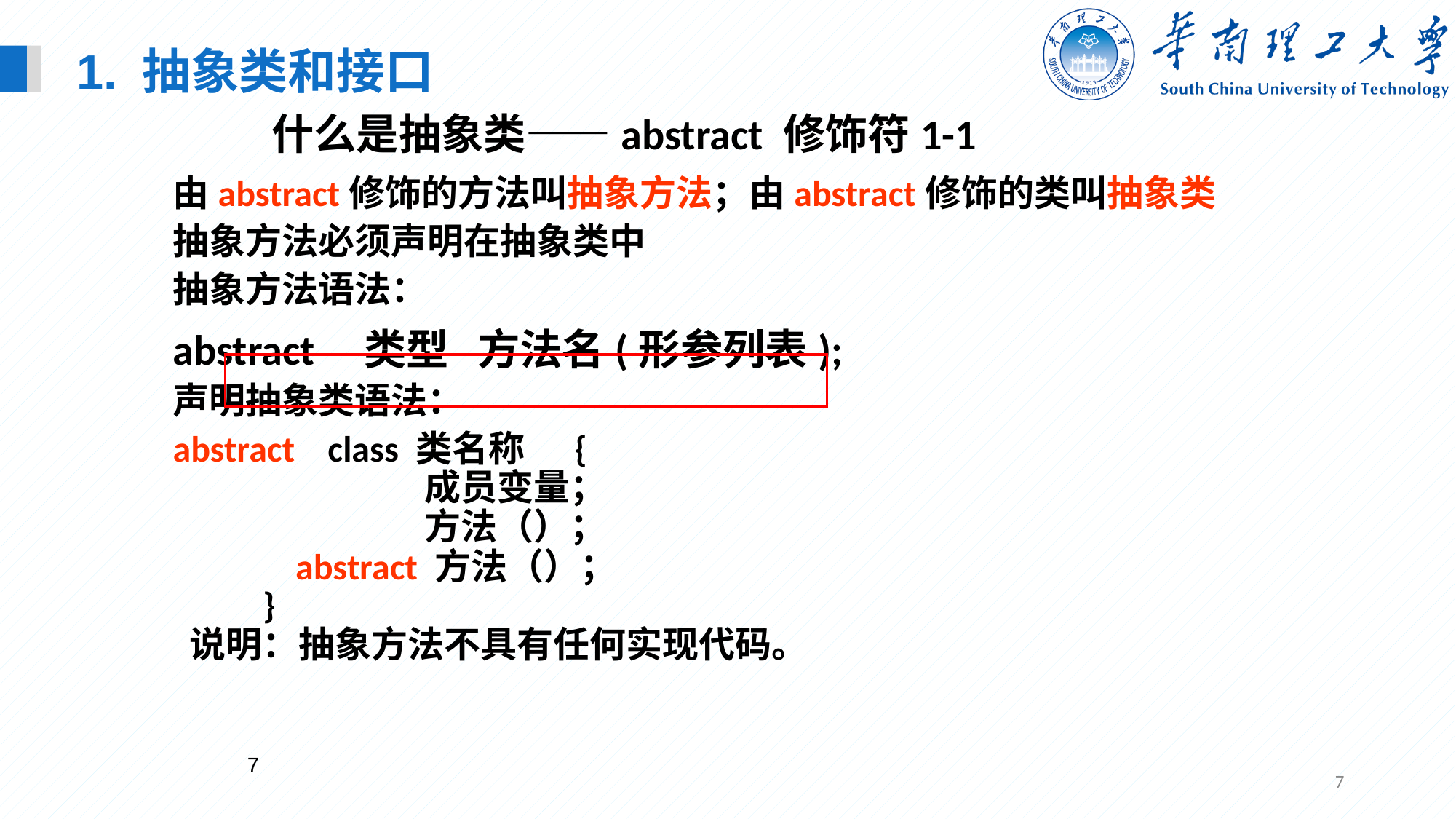

1. 抽象类和接口
什么是抽象类——abstract 修饰符1-1
由abstract修饰的方法叫抽象方法；由abstract修饰的类叫抽象类
抽象方法必须声明在抽象类中
抽象方法语法：
abstract    类型   方法名(形参列表);
声明抽象类语法：
abstract    class 类名称     {
    		   成员变量；
    		   方法（）；
               abstract 方法（）；
           }
 说明：抽象方法不具有任何实现代码。

7
7